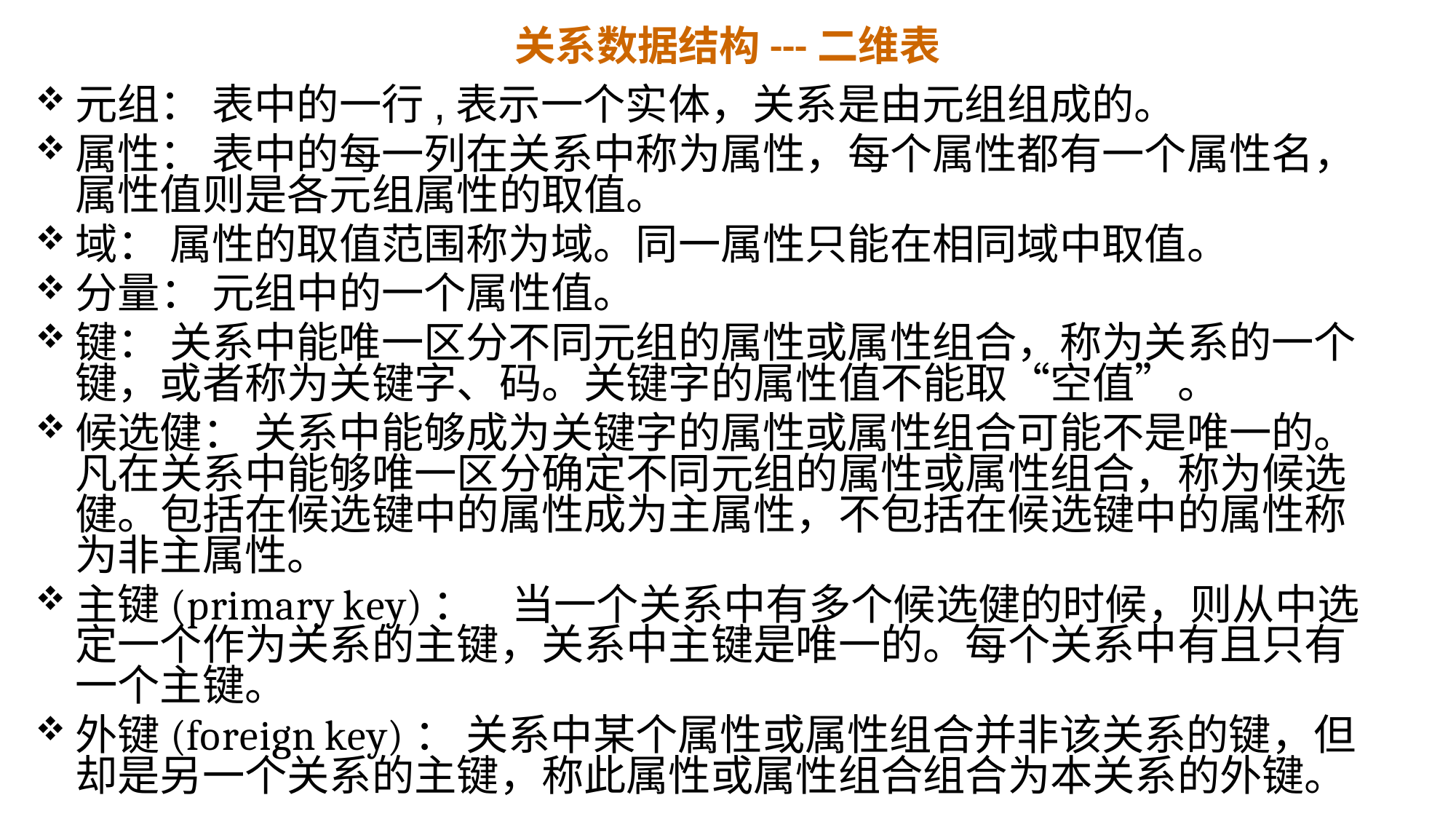

# 关系数据结构---二维表
元组： 表中的一行,表示一个实体，关系是由元组组成的。
属性： 表中的每一列在关系中称为属性，每个属性都有一个属性名，属性值则是各元组属性的取值。
域： 属性的取值范围称为域。同一属性只能在相同域中取值。
分量： 元组中的一个属性值。
键： 关系中能唯一区分不同元组的属性或属性组合，称为关系的一个键，或者称为关键字、码。关键字的属性值不能取“空值”。
候选健： 关系中能够成为关键字的属性或属性组合可能不是唯一的。凡在关系中能够唯一区分确定不同元组的属性或属性组合，称为候选健。包括在候选键中的属性成为主属性，不包括在候选键中的属性称为非主属性。
主键(primary key)： 	当一个关系中有多个候选健的时候，则从中选定一个作为关系的主键，关系中主键是唯一的。每个关系中有且只有一个主键。
外键(foreign key)： 关系中某个属性或属性组合并非该关系的键，但却是另一个关系的主键，称此属性或属性组合组合为本关系的外键。